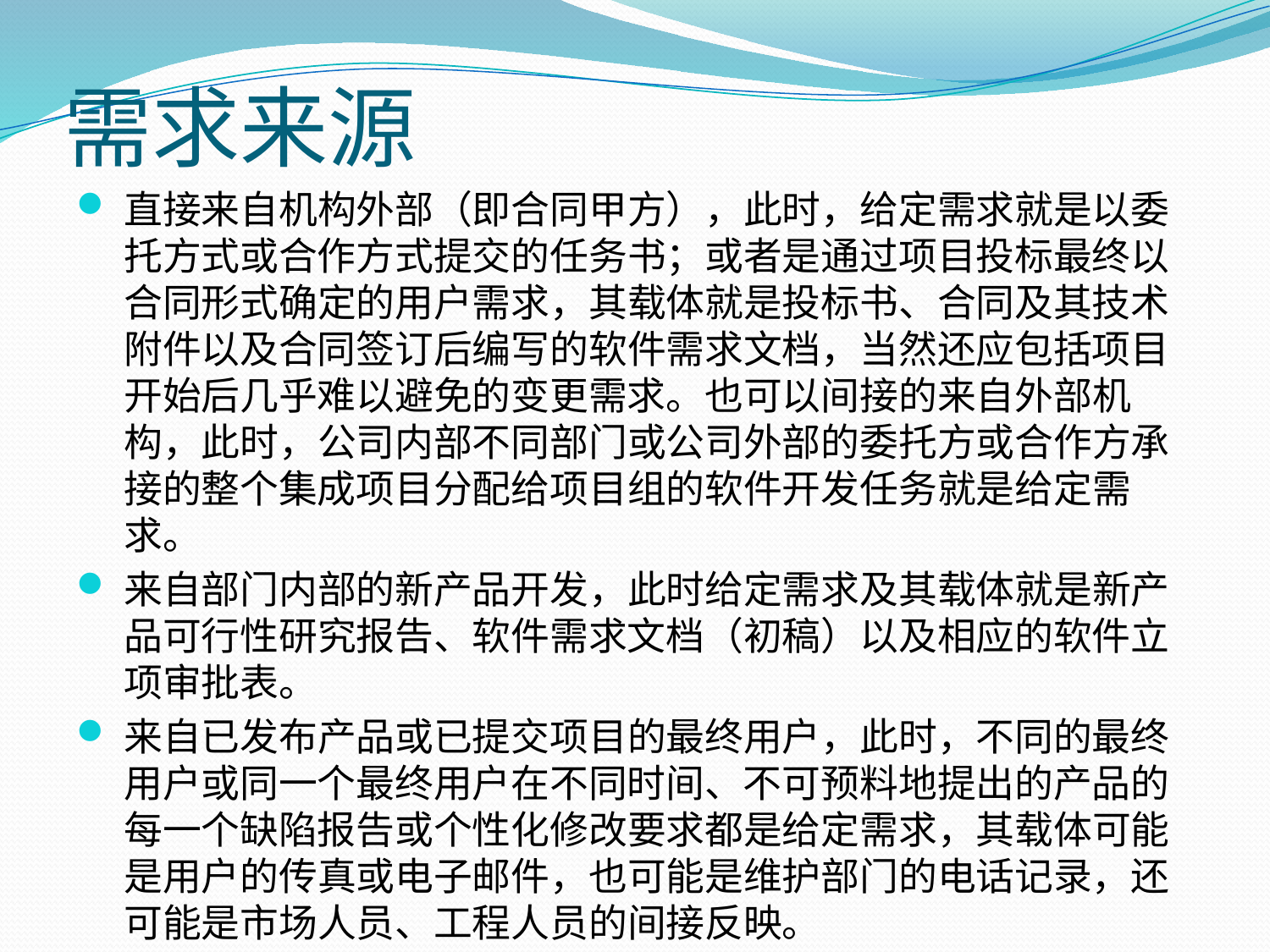

# 需求来源
直接来自机构外部（即合同甲方），此时，给定需求就是以委托方式或合作方式提交的任务书；或者是通过项目投标最终以合同形式确定的用户需求，其载体就是投标书、合同及其技术附件以及合同签订后编写的软件需求文档，当然还应包括项目开始后几乎难以避免的变更需求。也可以间接的来自外部机构，此时，公司内部不同部门或公司外部的委托方或合作方承接的整个集成项目分配给项目组的软件开发任务就是给定需求。
来自部门内部的新产品开发，此时给定需求及其载体就是新产品可行性研究报告、软件需求文档（初稿）以及相应的软件立项审批表。
来自已发布产品或已提交项目的最终用户，此时，不同的最终用户或同一个最终用户在不同时间、不可预料地提出的产品的每一个缺陷报告或个性化修改要求都是给定需求，其载体可能是用户的传真或电子邮件，也可能是维护部门的电话记录，还可能是市场人员、工程人员的间接反映。